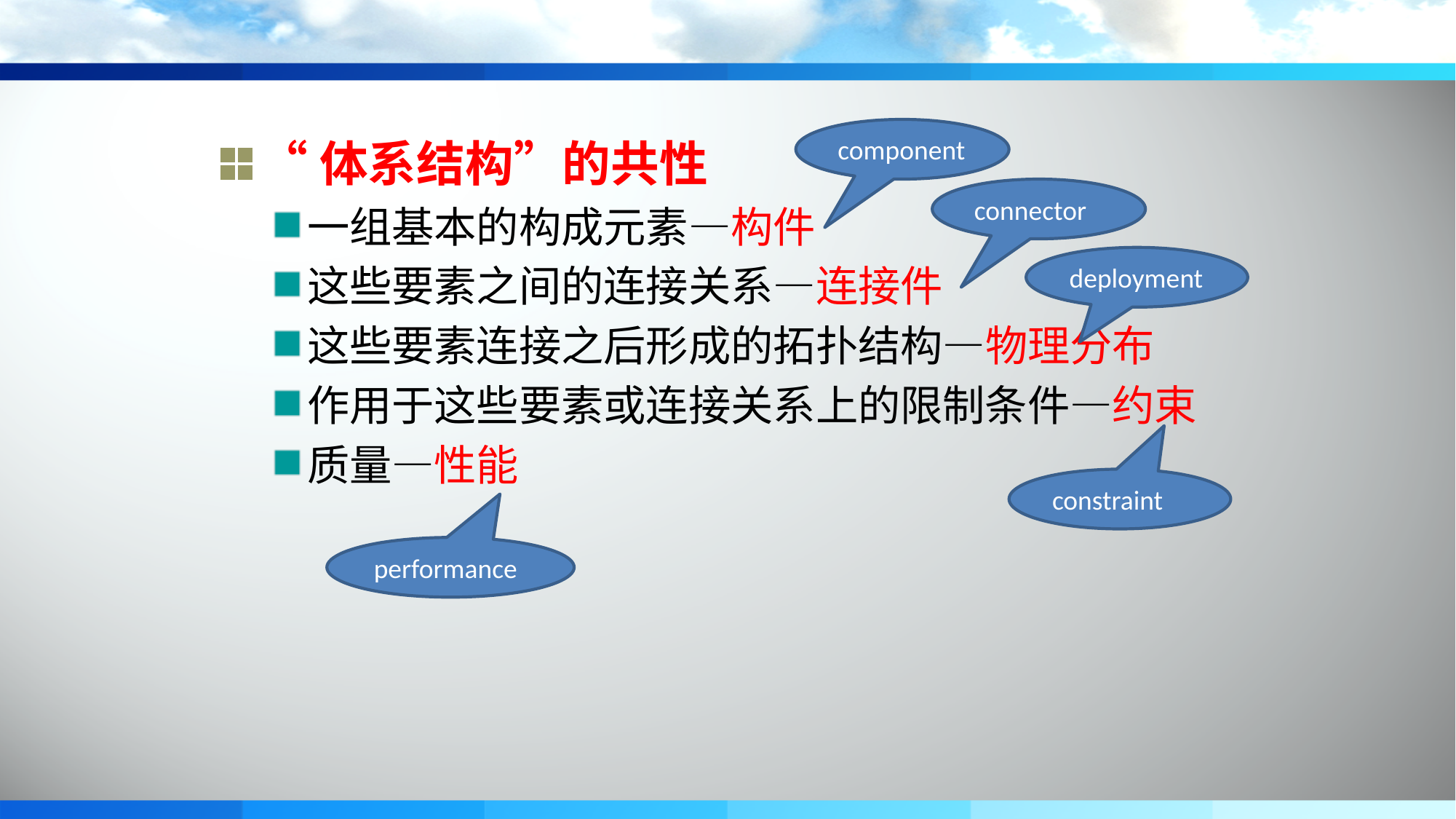

component
“体系结构”的共性
一组基本的构成元素—构件
这些要素之间的连接关系—连接件
这些要素连接之后形成的拓扑结构—物理分布
作用于这些要素或连接关系上的限制条件—约束
质量—性能
connector
deployment
constraint
performance